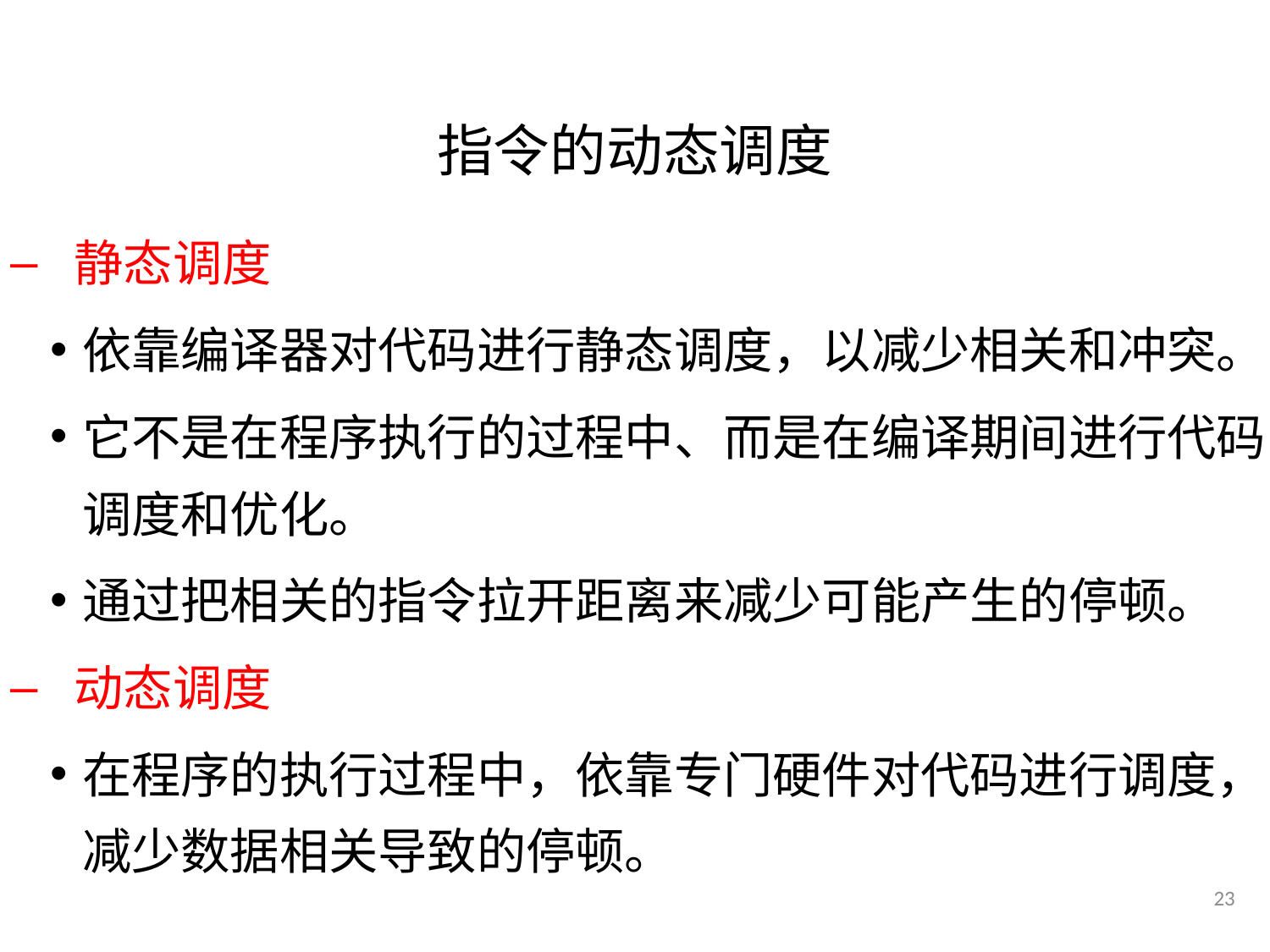

指令的动态调度
静态调度
依靠编译器对代码进行静态调度，以减少相关和冲突。
它不是在程序执行的过程中、而是在编译期间进行代码调度和优化。
通过把相关的指令拉开距离来减少可能产生的停顿。
动态调度
在程序的执行过程中，依靠专门硬件对代码进行调度，减少数据相关导致的停顿。

23